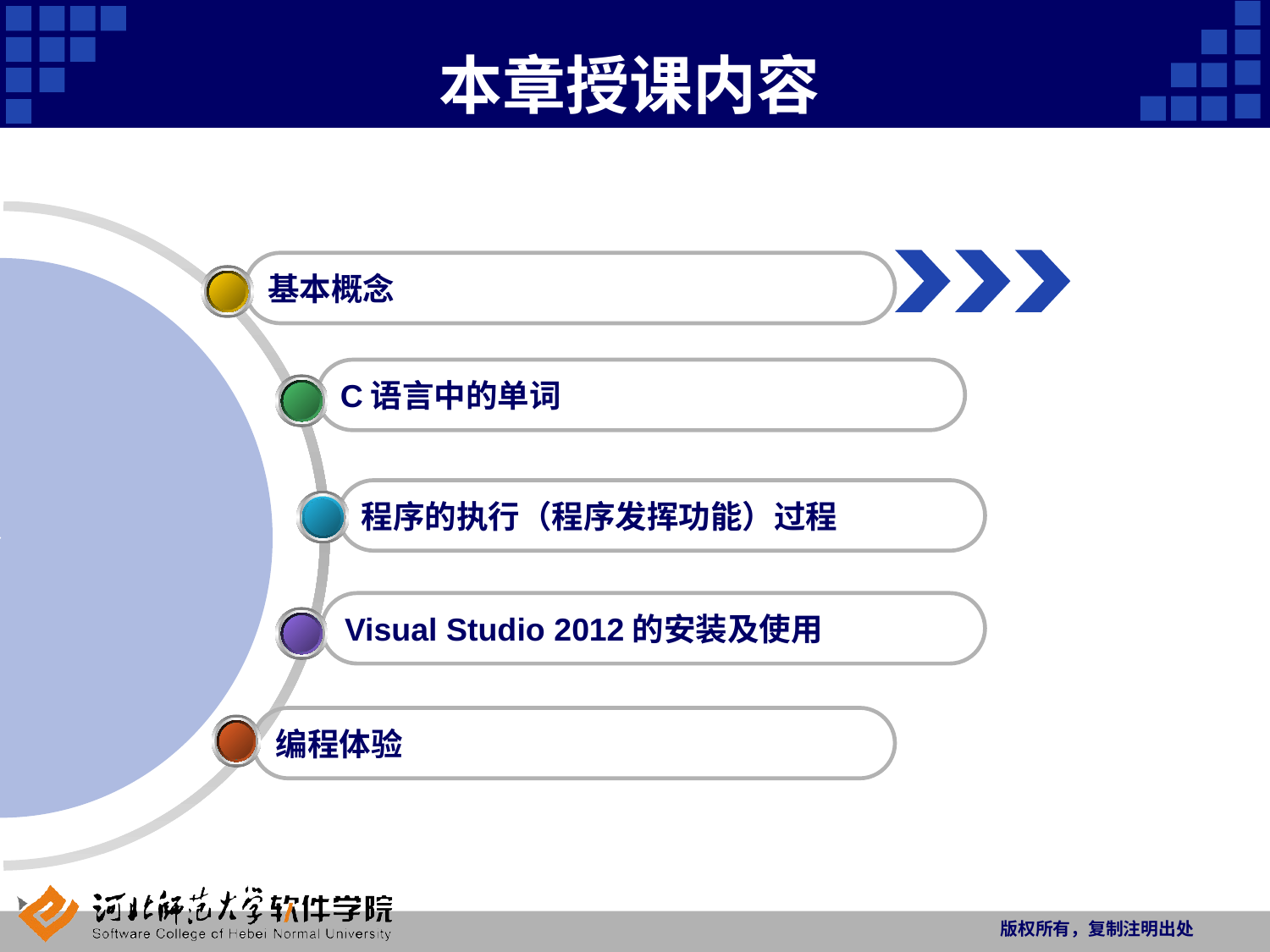

# 本章授课内容

基本概念

C语言中的单词

程序的执行（程序发挥功能）过程

Visual Studio 2012的安装及使用

编程体验

版权所有，复制注明出处